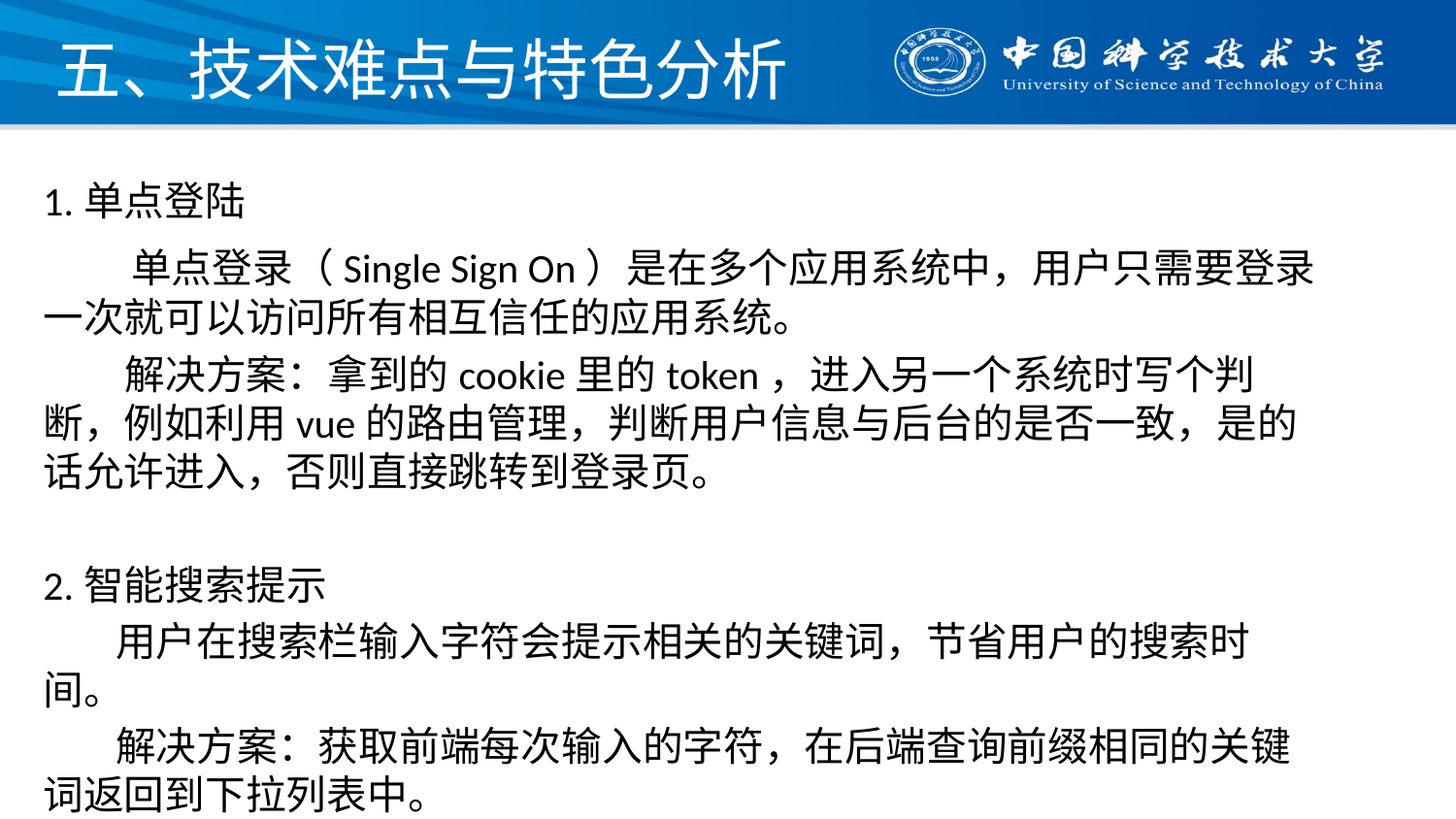

# 五、技术难点与特色分析
1.单点登陆
       单点登录（Single Sign On）是在多个应用系统中，用户只需要登录一次就可以访问所有相互信任的应用系统。
        解决方案：拿到的cookie里的token，进入另一个系统时写个判断，例如利用vue的路由管理，判断用户信息与后台的是否一致，是的话允许进入，否则直接跳转到登录页。

2.智能搜索提示
       用户在搜索栏输入字符会提示相关的关键词，节省用户的搜索时间。
       解决方案：获取前端每次输入的字符，在后端查询前缀相同的关键词返回到下拉列表中。